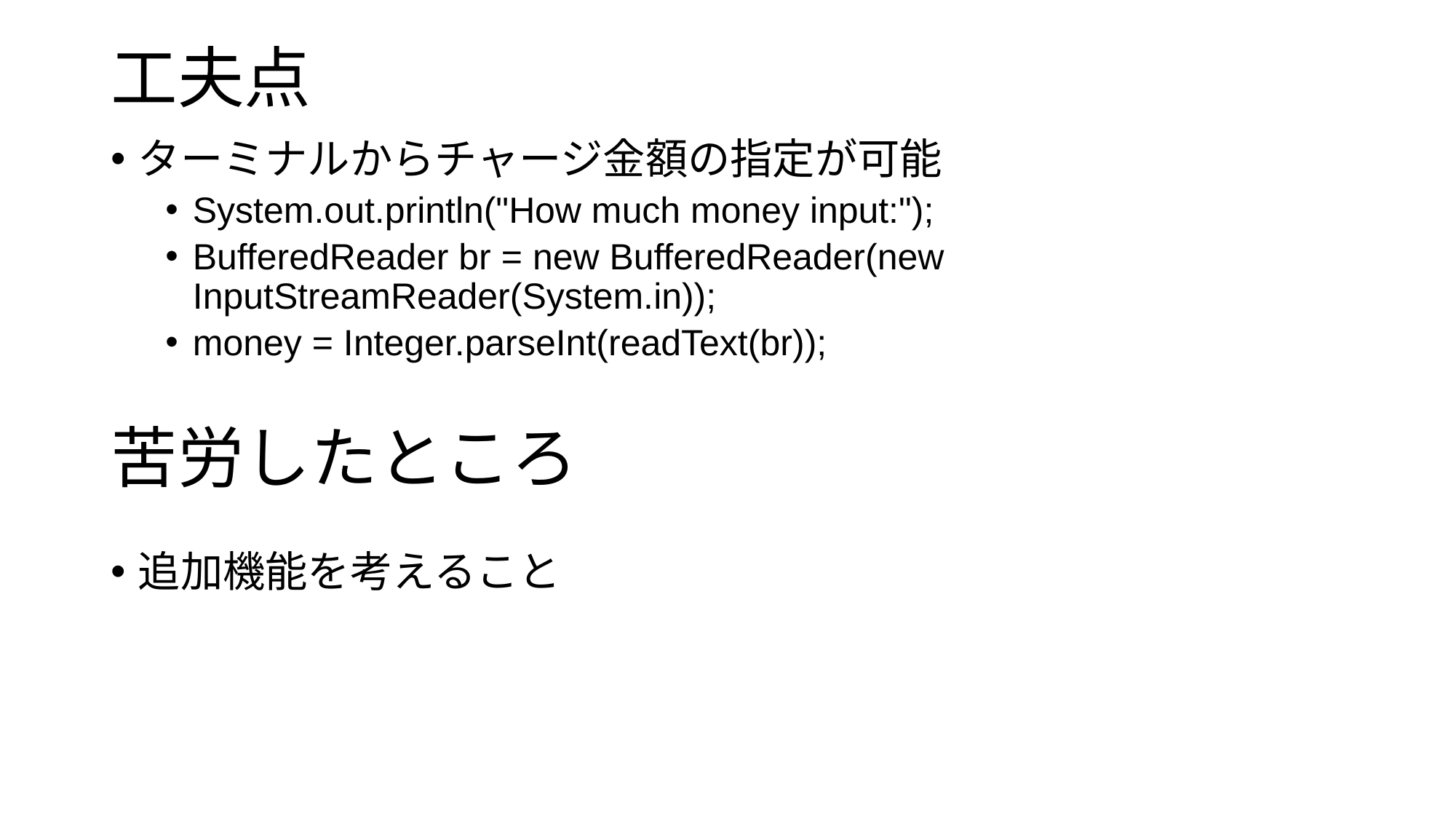

# 工夫点
ターミナルからチャージ金額の指定が可能
System.out.println("How much money input:");
BufferedReader br = new BufferedReader(new　InputStreamReader(System.in));
money = Integer.parseInt(readText(br));

苦労したところ
追加機能を考えること